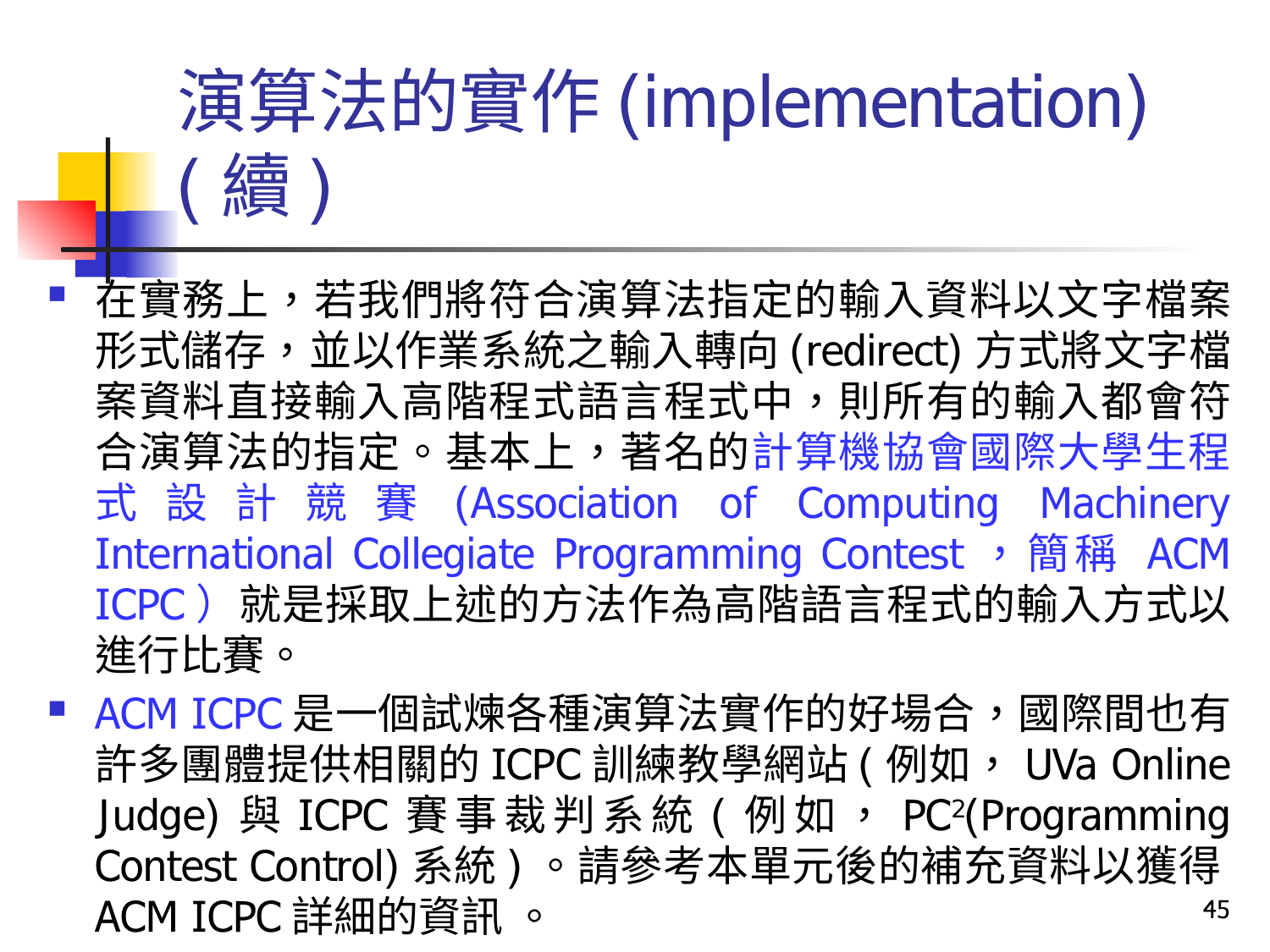

# 演算法的實作(implementation)(續)
在實務上，若我們將符合演算法指定的輸入資料以文字檔案形式儲存，並以作業系統之輸入轉向(redirect)方式將文字檔案資料直接輸入高階程式語言程式中，則所有的輸入都會符合演算法的指定。基本上，著名的計算機協會國際大學生程式設計競賽(Association of Computing Machinery International Collegiate Programming Contest，簡稱 ACM ICPC）就是採取上述的方法作為高階語言程式的輸入方式以進行比賽。
ACM ICPC是一個試煉各種演算法實作的好場合，國際間也有許多團體提供相關的ICPC訓練教學網站(例如，UVa Online Judge)與ICPC賽事裁判系統(例如，PC2(Programming Contest Control)系統)。請參考本單元後的補充資料以獲得ACM ICPC詳細的資訊 。
45